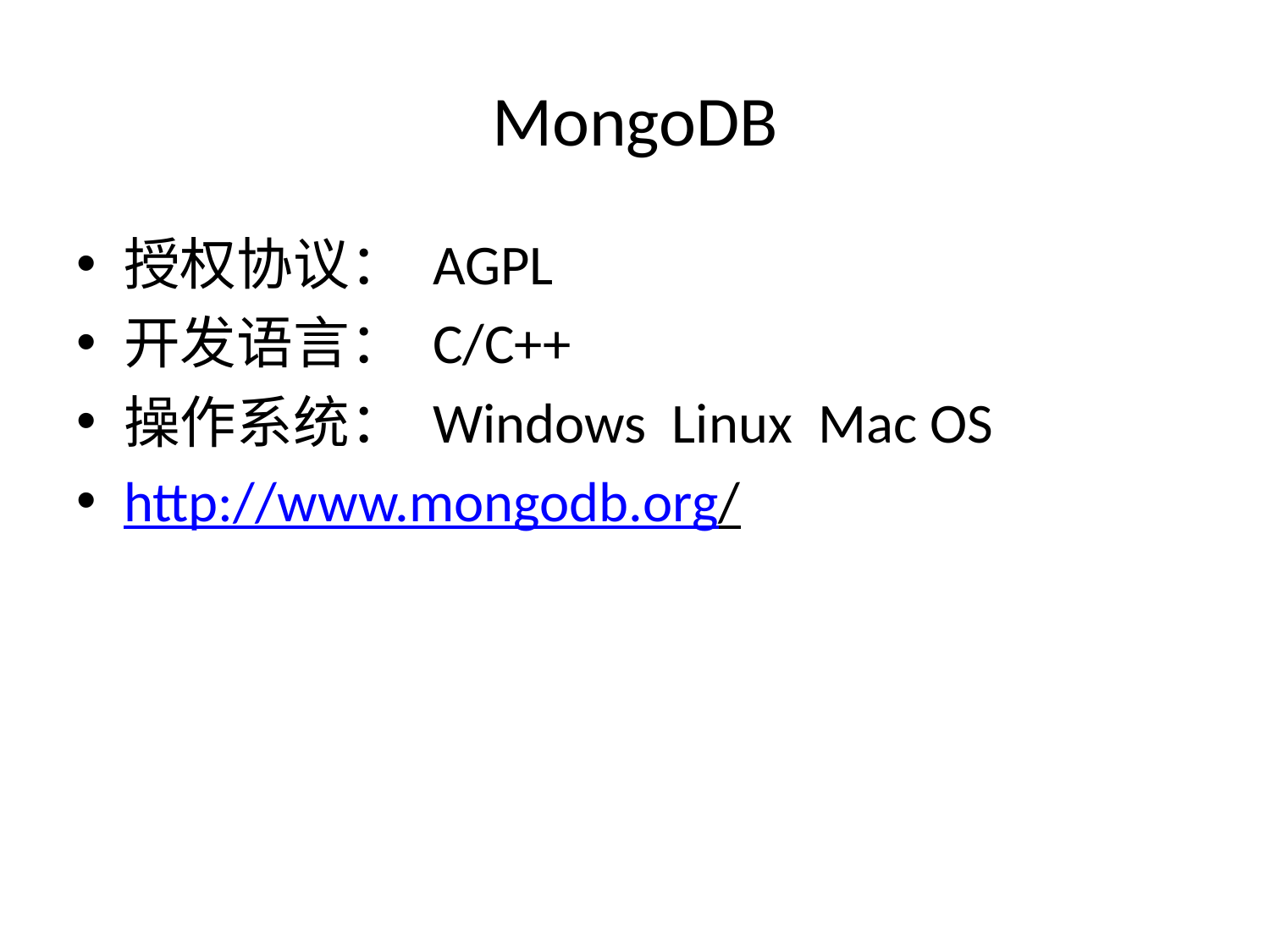

# MongoDB
授权协议： AGPL
开发语言： C/C++
操作系统： Windows  Linux  Mac OS
http://www.mongodb.org/